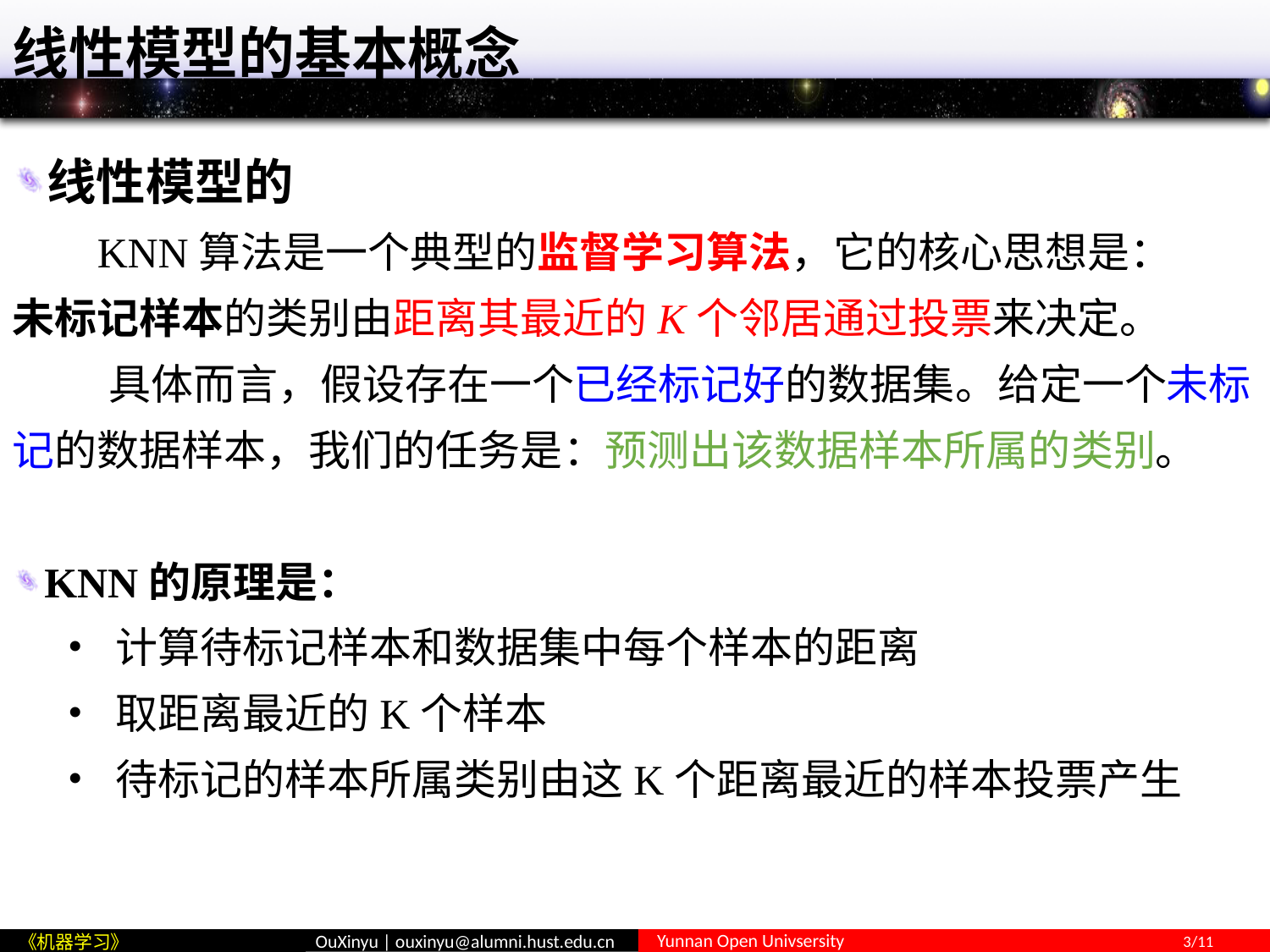

# 线性模型的基本概念
线性模型的
        KNN算法是一个典型的监督学习算法，它的核心思想是：
未标记样本的类别由距离其最近的K个邻居通过投票来决定。
         具体而言，假设存在一个已经标记好的数据集。给定一个未标记的数据样本，我们的任务是：预测出该数据样本所属的类别。

KNN的原理是：
计算待标记样本和数据集中每个样本的距离
取距离最近的K个样本
待标记的样本所属类别由这K个距离最近的样本投票产生